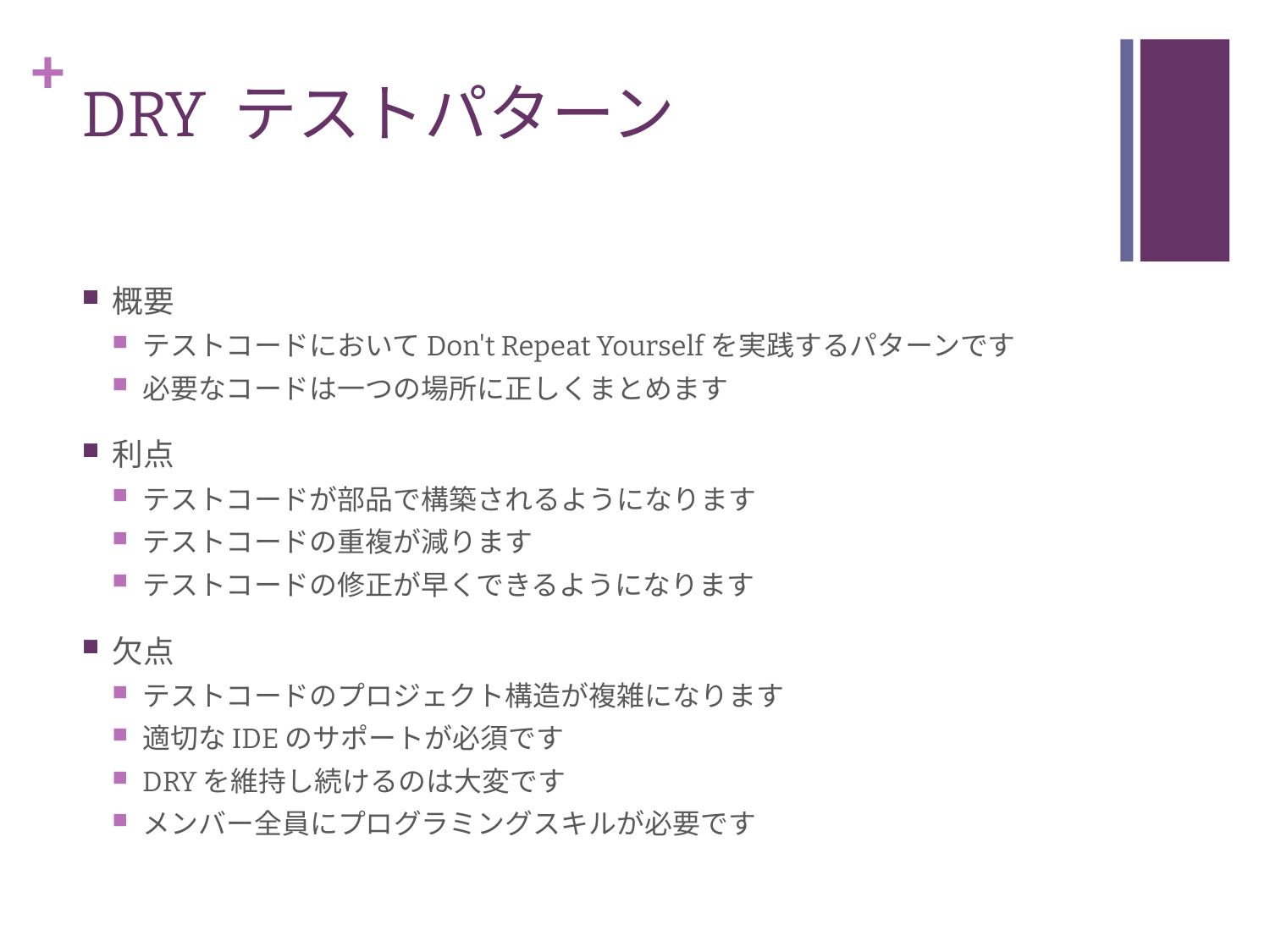

# DRY テストパターン
概要
テストコードにおいてDon't Repeat Yourselfを実践するパターンです
必要なコードは一つの場所に正しくまとめます
利点
テストコードが部品で構築されるようになります
テストコードの重複が減ります
テストコードの修正が早くできるようになります
欠点
テストコードのプロジェクト構造が複雑になります
適切なIDEのサポートが必須です
DRYを維持し続けるのは大変です
メンバー全員にプログラミングスキルが必要です